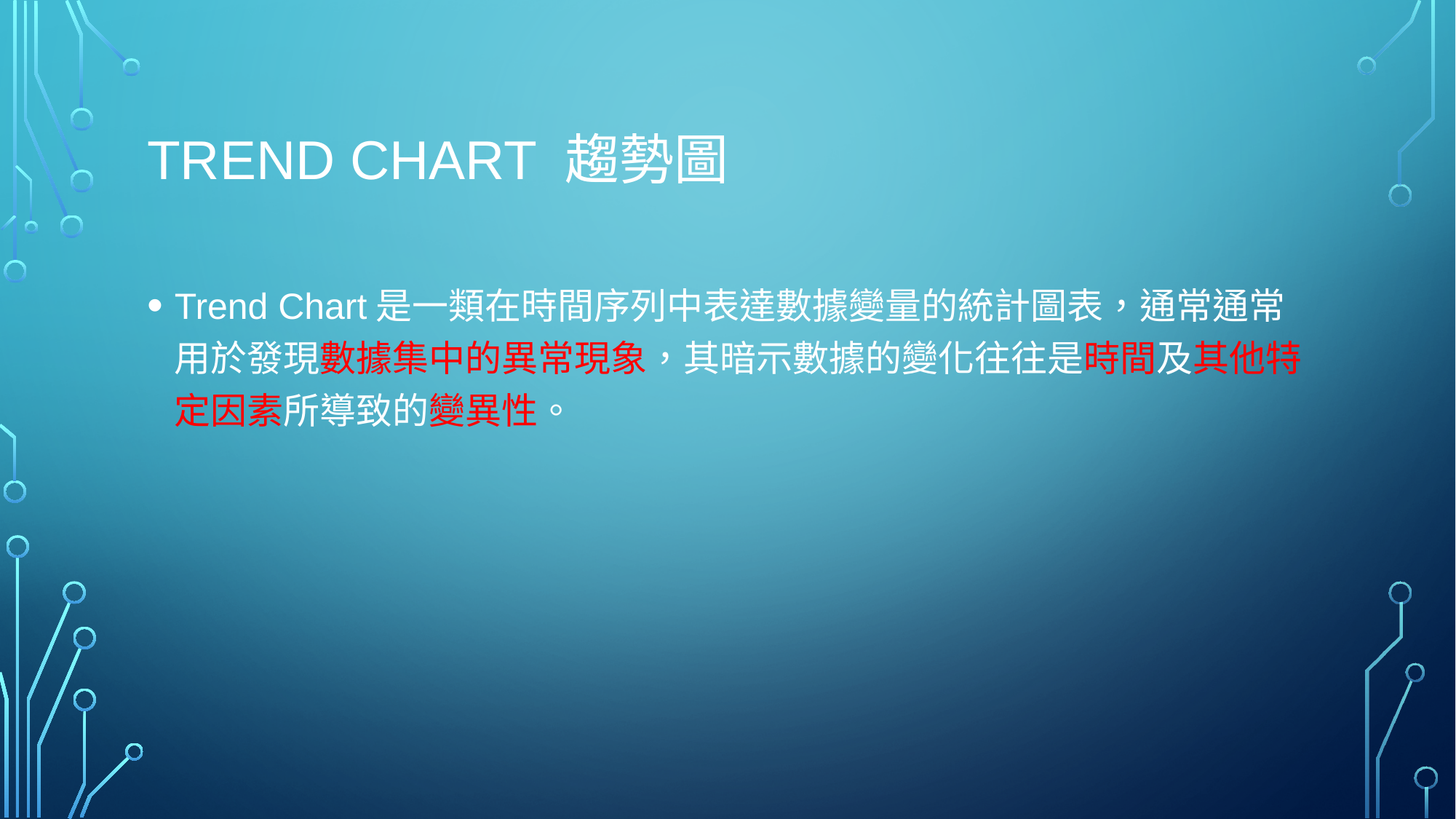

# Trend Chart 趨勢圖
Trend Chart是一類在時間序列中表達數據變量的統計圖表，通常通常用於發現數據集中的異常現象，其暗示數據的變化往往是時間及其他特定因素所導致的變異性。